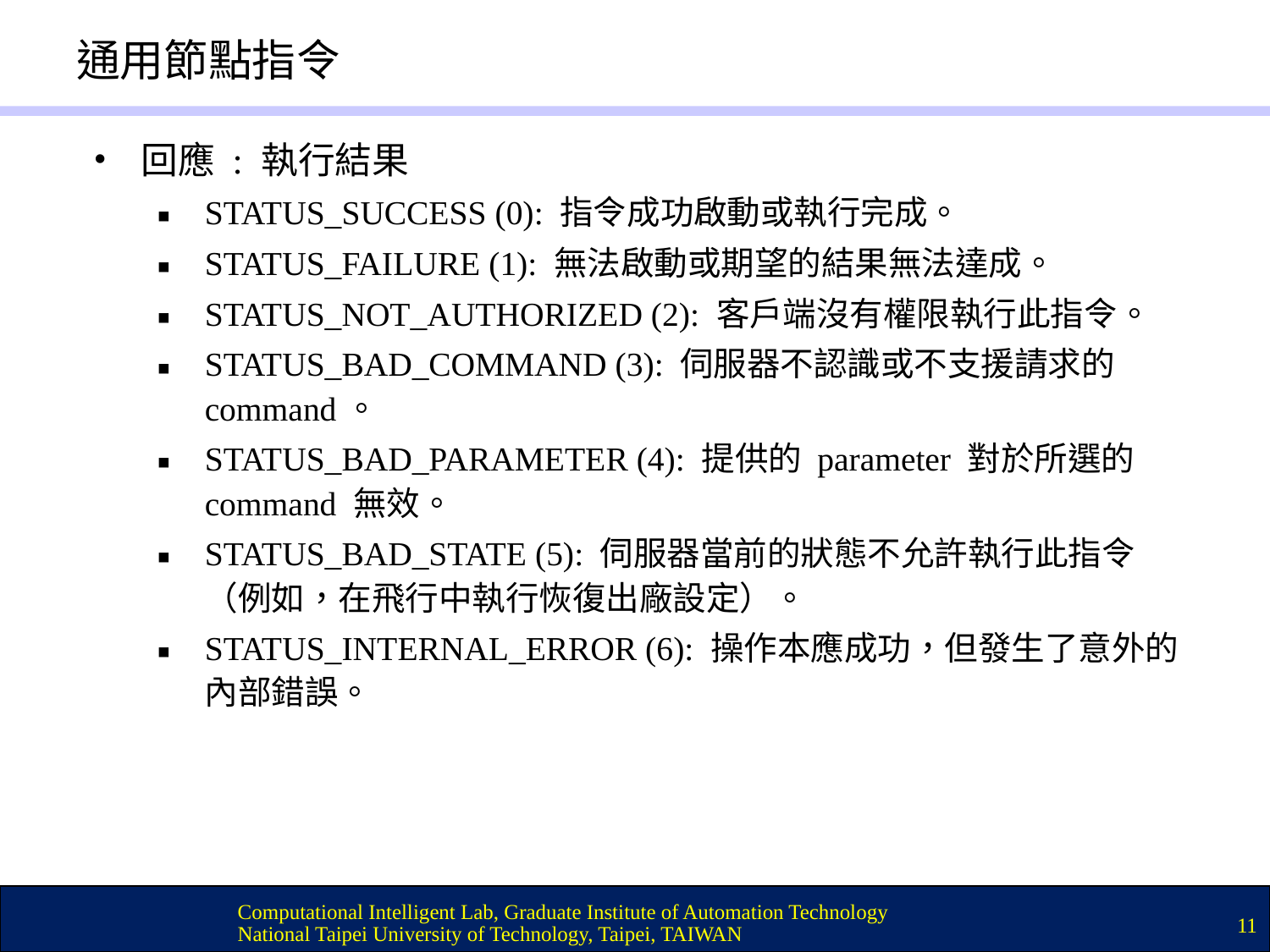

# 通用節點指令
回應 : 執行結果
STATUS_SUCCESS (0): 指令成功啟動或執行完成。
STATUS_FAILURE (1): 無法啟動或期望的結果無法達成。
STATUS_NOT_AUTHORIZED (2): 客戶端沒有權限執行此指令。
STATUS_BAD_COMMAND (3): 伺服器不認識或不支援請求的 command。
STATUS_BAD_PARAMETER (4): 提供的 parameter 對於所選的 command 無效。
STATUS_BAD_STATE (5): 伺服器當前的狀態不允許執行此指令（例如，在飛行中執行恢復出廠設定）。
STATUS_INTERNAL_ERROR (6): 操作本應成功，但發生了意外的內部錯誤。